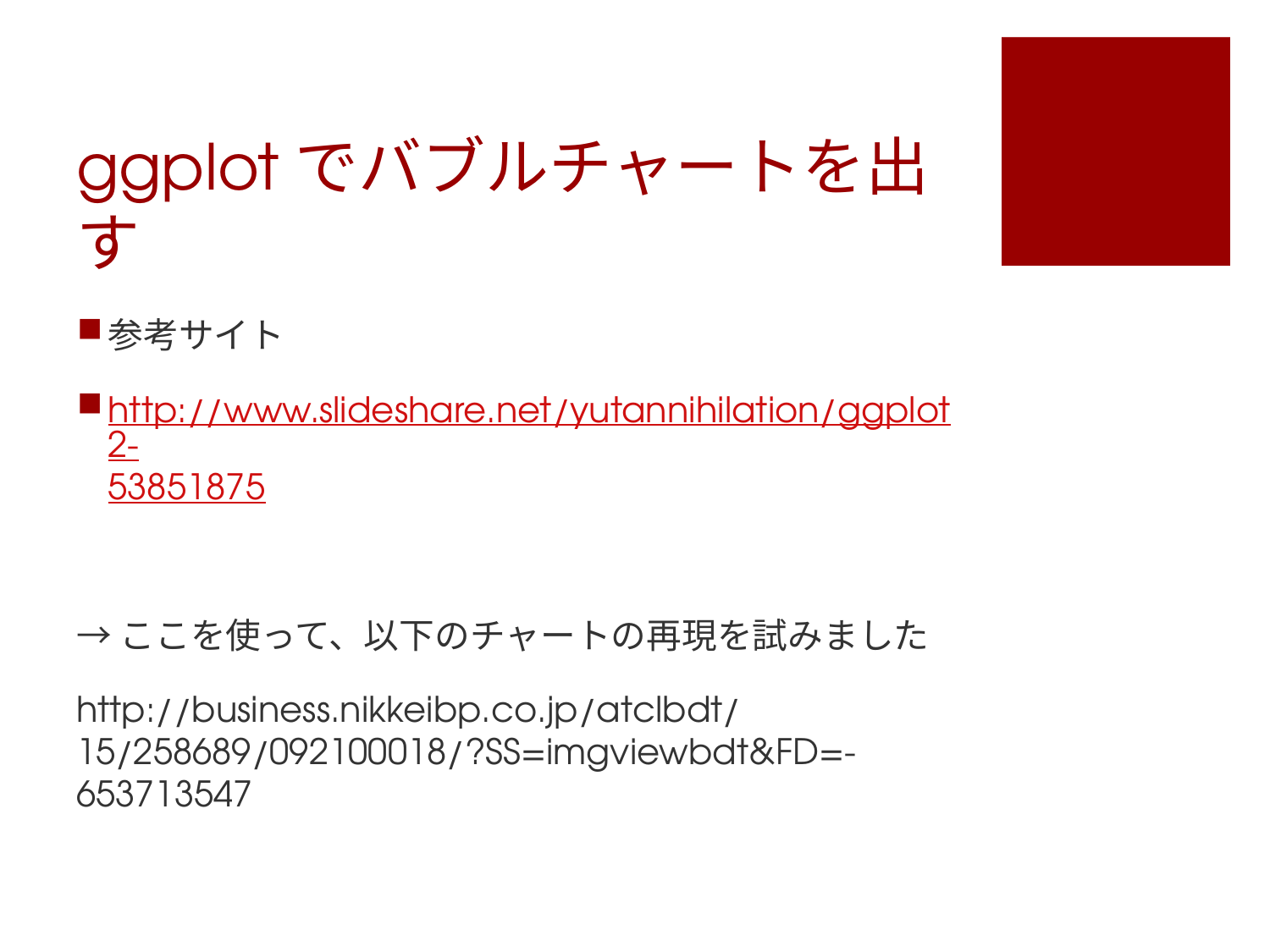

# ggplotでバブルチャートを出す
参考サイト
http://www.slideshare.net/yutannihilation/ggplot2-53851875

→ここを使って、以下のチャートの再現を試みました
http://business.nikkeibp.co.jp/atclbdt/15/258689/092100018/?SS=imgviewbdt&FD=-653713547